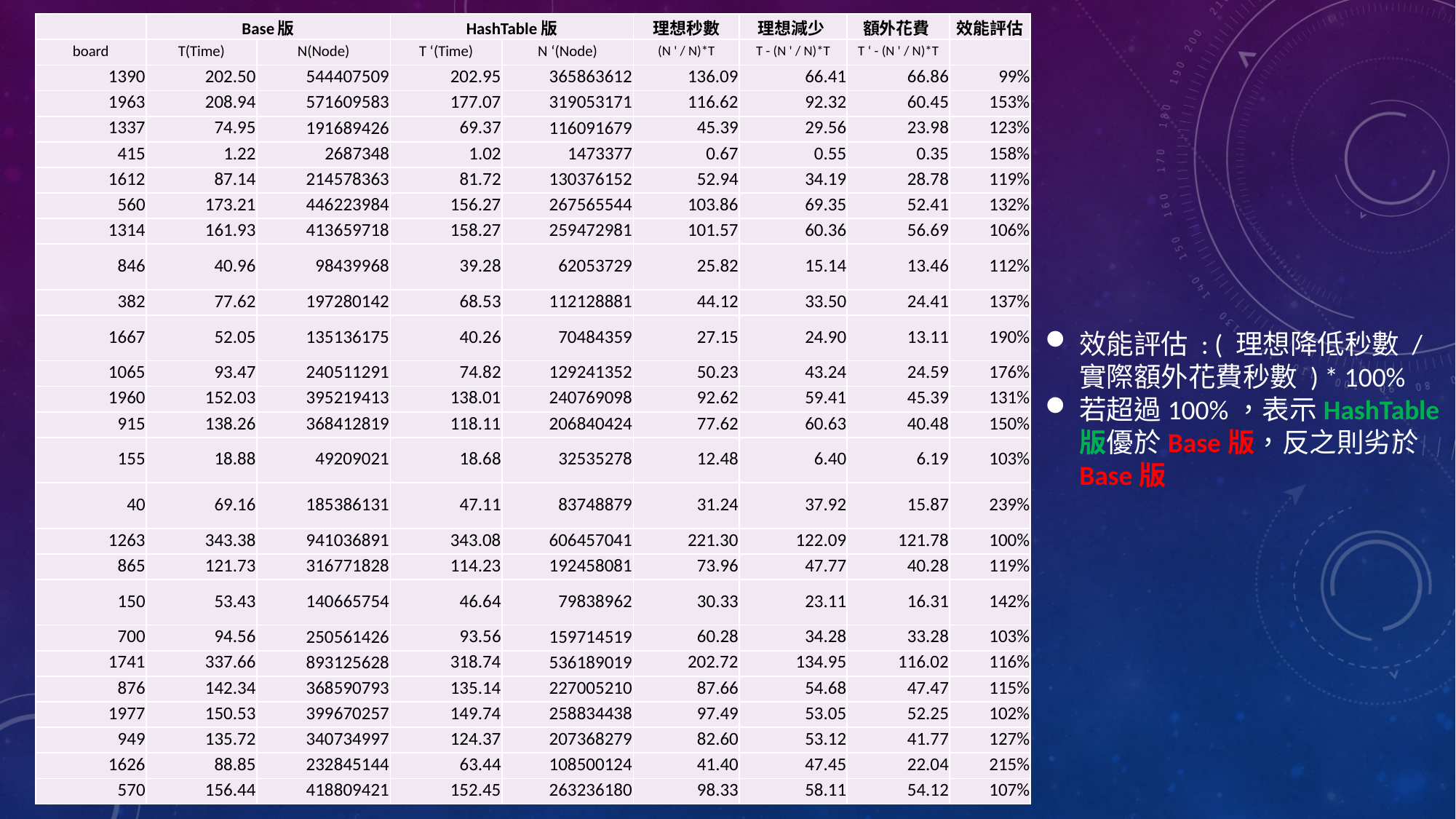

|  | Base版 |  | HashTable版 |  | 理想秒數 | 理想減少 | 額外花費 | 效能評估 |
| --- | --- | --- | --- | --- | --- | --- | --- | --- |
| board | T(Time) | N(Node) | T ‘(Time) | N ‘(Node) | (N ' / N)\*T | T - (N ' / N)\*T | T ‘ - (N ' / N)\*T |  |
| 1390 | 202.50 | 544407509 | 202.95 | 365863612 | 136.09 | 66.41 | 66.86 | 99% |
| 1963 | 208.94 | 571609583 | 177.07 | 319053171 | 116.62 | 92.32 | 60.45 | 153% |
| 1337 | 74.95 | 191689426 | 69.37 | 116091679 | 45.39 | 29.56 | 23.98 | 123% |
| 415 | 1.22 | 2687348 | 1.02 | 1473377 | 0.67 | 0.55 | 0.35 | 158% |
| 1612 | 87.14 | 214578363 | 81.72 | 130376152 | 52.94 | 34.19 | 28.78 | 119% |
| 560 | 173.21 | 446223984 | 156.27 | 267565544 | 103.86 | 69.35 | 52.41 | 132% |
| 1314 | 161.93 | 413659718 | 158.27 | 259472981 | 101.57 | 60.36 | 56.69 | 106% |
| 846 | 40.96 | 98439968 | 39.28 | 62053729 | 25.82 | 15.14 | 13.46 | 112% |
| 382 | 77.62 | 197280142 | 68.53 | 112128881 | 44.12 | 33.50 | 24.41 | 137% |
| 1667 | 52.05 | 135136175 | 40.26 | 70484359 | 27.15 | 24.90 | 13.11 | 190% |
| 1065 | 93.47 | 240511291 | 74.82 | 129241352 | 50.23 | 43.24 | 24.59 | 176% |
| 1960 | 152.03 | 395219413 | 138.01 | 240769098 | 92.62 | 59.41 | 45.39 | 131% |
| 915 | 138.26 | 368412819 | 118.11 | 206840424 | 77.62 | 60.63 | 40.48 | 150% |
| 155 | 18.88 | 49209021 | 18.68 | 32535278 | 12.48 | 6.40 | 6.19 | 103% |
| 40 | 69.16 | 185386131 | 47.11 | 83748879 | 31.24 | 37.92 | 15.87 | 239% |
| 1263 | 343.38 | 941036891 | 343.08 | 606457041 | 221.30 | 122.09 | 121.78 | 100% |
| 865 | 121.73 | 316771828 | 114.23 | 192458081 | 73.96 | 47.77 | 40.28 | 119% |
| 150 | 53.43 | 140665754 | 46.64 | 79838962 | 30.33 | 23.11 | 16.31 | 142% |
| 700 | 94.56 | 250561426 | 93.56 | 159714519 | 60.28 | 34.28 | 33.28 | 103% |
| 1741 | 337.66 | 893125628 | 318.74 | 536189019 | 202.72 | 134.95 | 116.02 | 116% |
| 876 | 142.34 | 368590793 | 135.14 | 227005210 | 87.66 | 54.68 | 47.47 | 115% |
| 1977 | 150.53 | 399670257 | 149.74 | 258834438 | 97.49 | 53.05 | 52.25 | 102% |
| 949 | 135.72 | 340734997 | 124.37 | 207368279 | 82.60 | 53.12 | 41.77 | 127% |
| 1626 | 88.85 | 232845144 | 63.44 | 108500124 | 41.40 | 47.45 | 22.04 | 215% |
| 570 | 156.44 | 418809421 | 152.45 | 263236180 | 98.33 | 58.11 | 54.12 | 107% |
效能評估 : ( 理想降低秒數 / 實際額外花費秒數 ) * 100%
若超過100%，表示HashTable版優於Base版，反之則劣於Base版